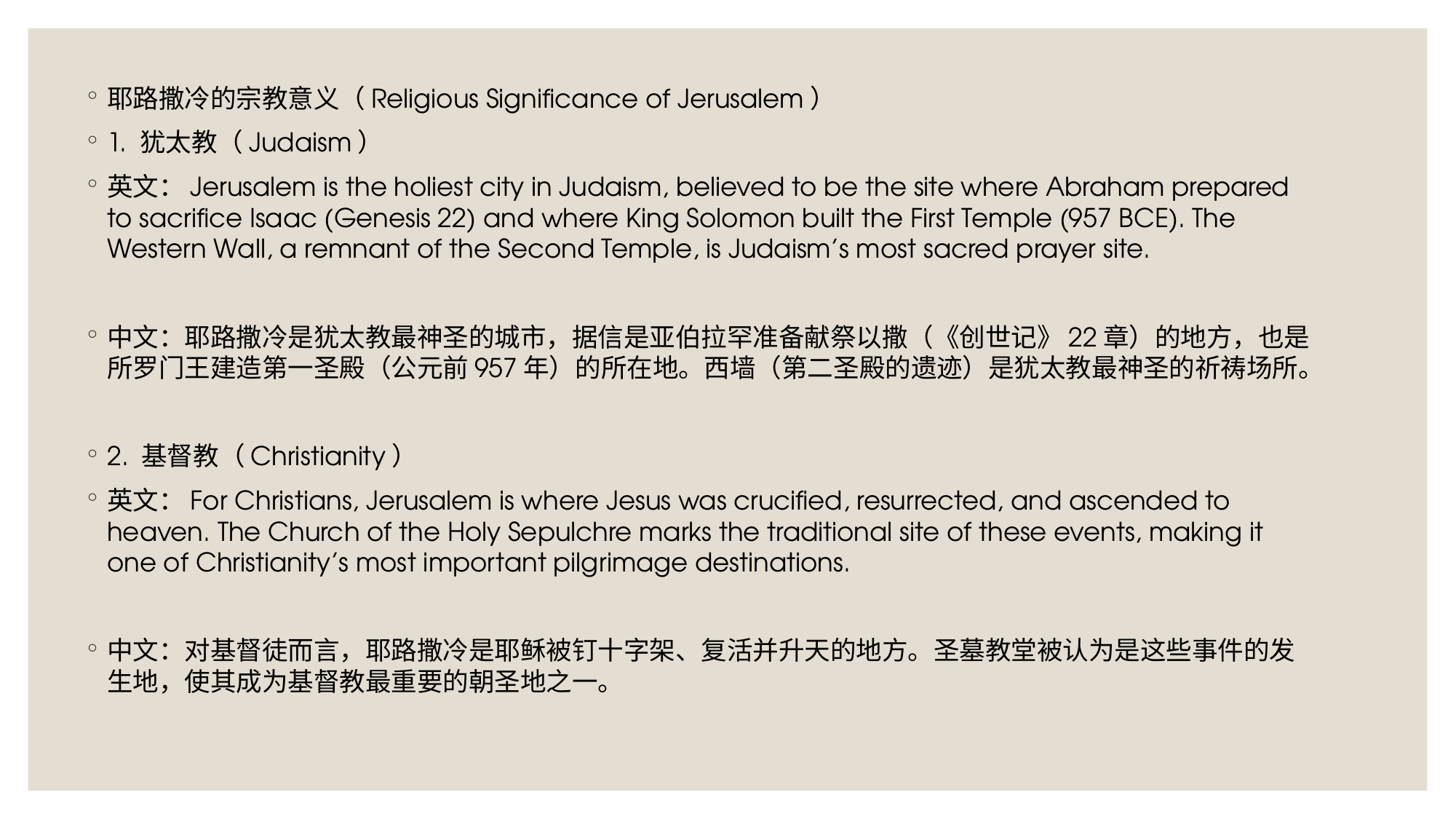

耶路撒冷的宗教意义（Religious Significance of Jerusalem）
1. 犹太教（Judaism）
英文：Jerusalem is the holiest city in Judaism, believed to be the site where Abraham prepared to sacrifice Isaac (Genesis 22) and where King Solomon built the First Temple (957 BCE). The Western Wall, a remnant of the Second Temple, is Judaism’s most sacred prayer site.

中文：耶路撒冷是犹太教最神圣的城市，据信是亚伯拉罕准备献祭以撒（《创世记》22章）的地方，也是所罗门王建造第一圣殿（公元前957年）的所在地。西墙（第二圣殿的遗迹）是犹太教最神圣的祈祷场所。

2. 基督教（Christianity）
英文：For Christians, Jerusalem is where Jesus was crucified, resurrected, and ascended to heaven. The Church of the Holy Sepulchre marks the traditional site of these events, making it one of Christianity’s most important pilgrimage destinations.

中文：对基督徒而言，耶路撒冷是耶稣被钉十字架、复活并升天的地方。圣墓教堂被认为是这些事件的发生地，使其成为基督教最重要的朝圣地之一。

#